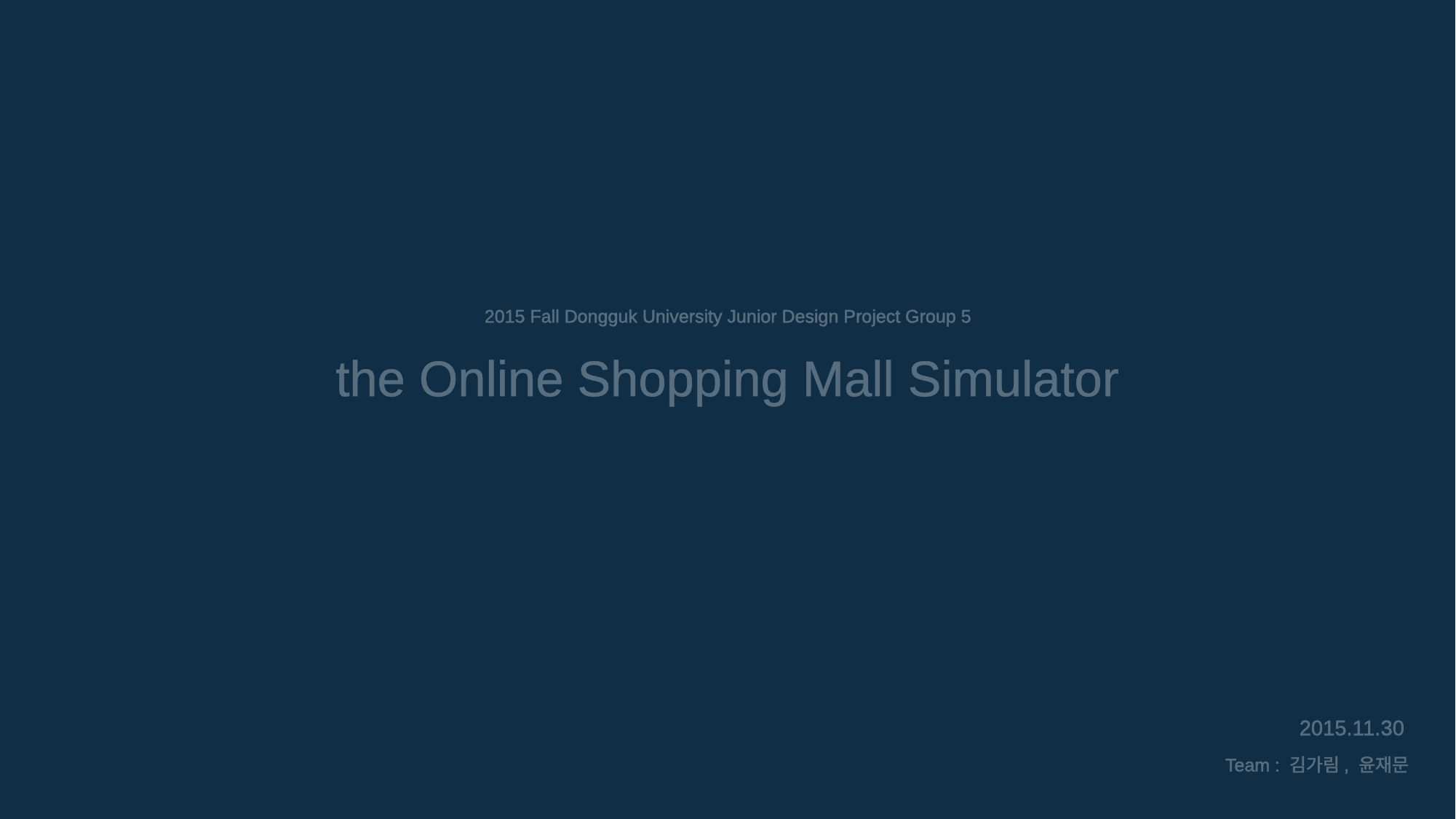

2015 Fall Dongguk University Junior Design Project Group 5
the Online Shopping Mall Simulator
2015.11.30
Team : 김가림, 윤재문